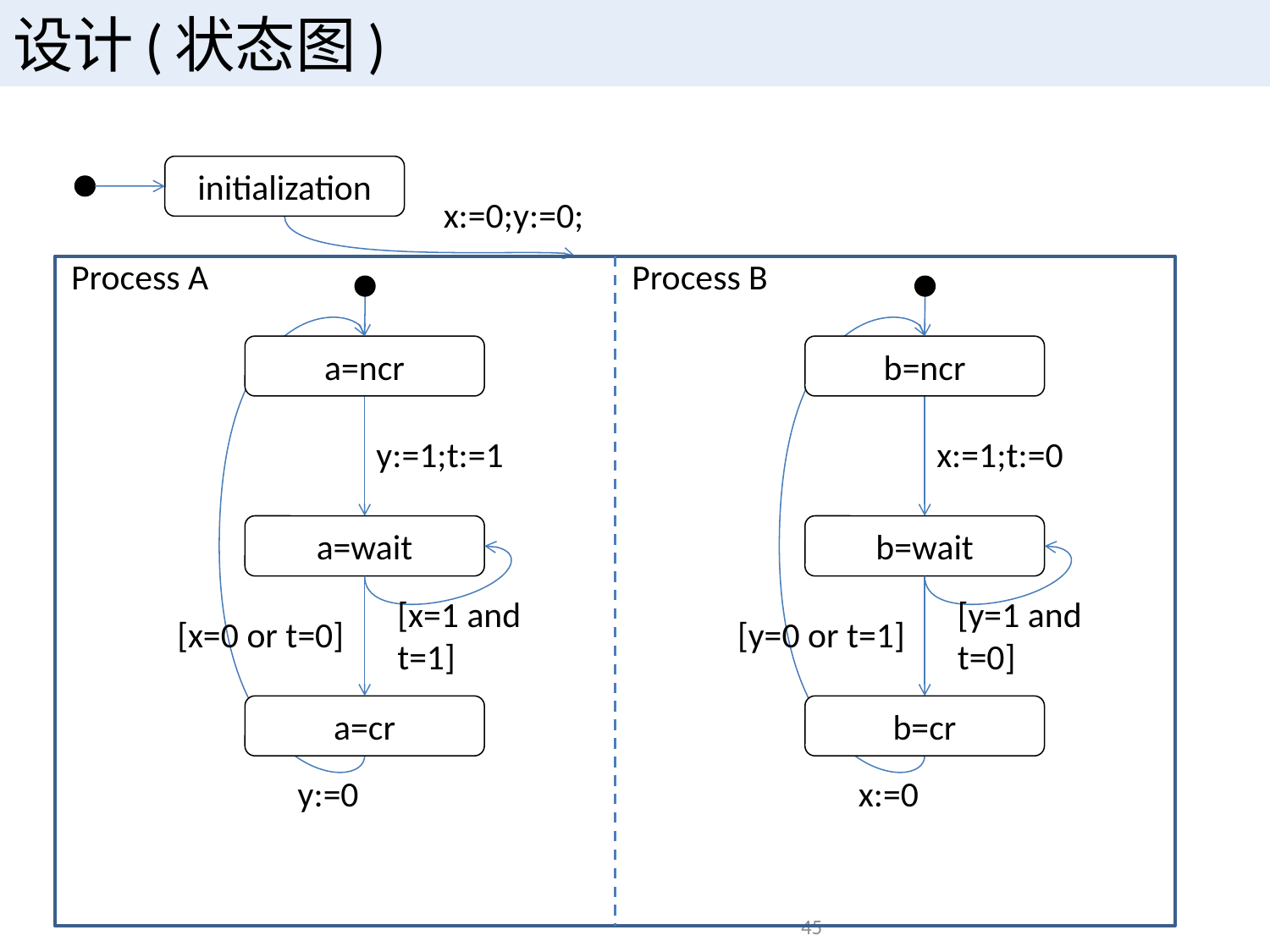

# 设计(状态图)
initialization

x:=0;y:=0;

Process A
Process B

a=ncr
b=ncr
y:=1;t:=1
x:=1;t:=0
a=wait
b=wait
[x=1 and t=1]
[y=1 and t=0]
[x=0 or t=0]
[y=0 or t=1]
a=cr
b=cr
y:=0
x:=0

45